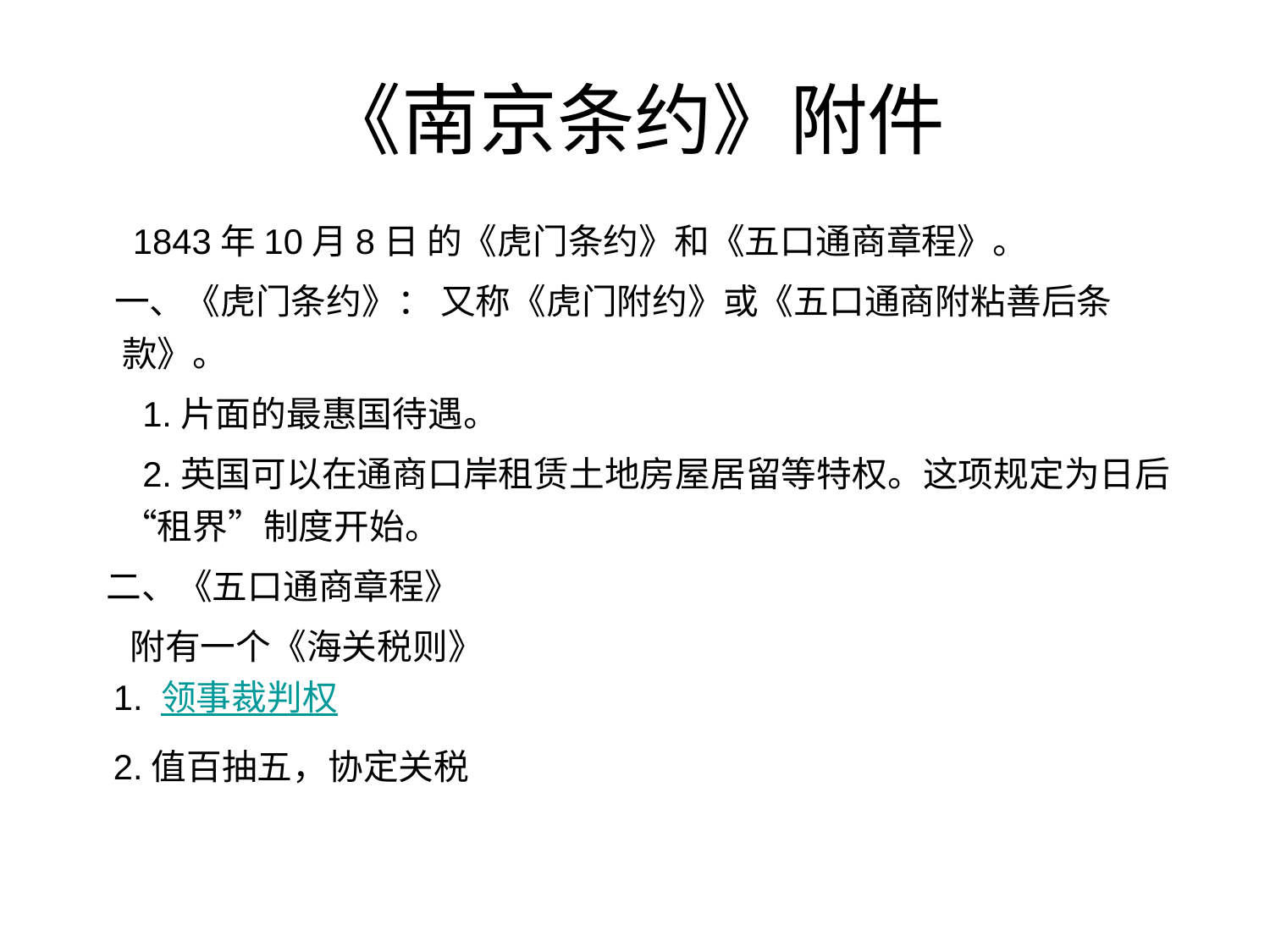

# 《南京条约》附件
      1843年10月8日 的《虎门条约》和《五口通商章程》。
    一、《虎门条约》： 又称《虎门附约》或《五口通商附粘善后条款》。
       1.片面的最惠国待遇。
       2.英国可以在通商口岸租赁土地房屋居留等特权。这项规定为日后“租界”制度开始。
   二、《五口通商章程》
      附有一个《海关税则》
    1. 领事裁判权
    2.值百抽五，协定关税
17